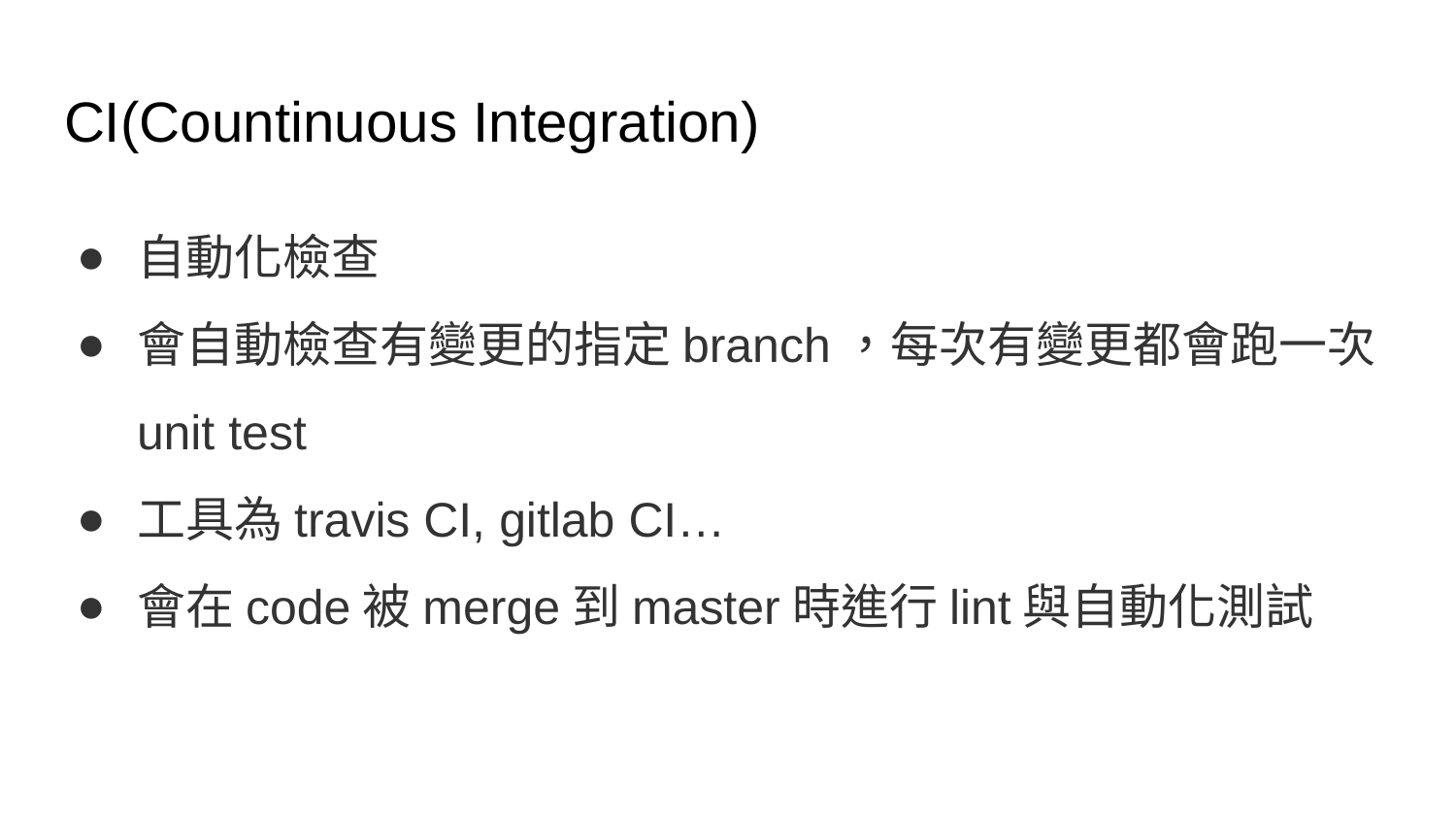

# CI(Countinuous Integration)
自動化檢查
會自動檢查有變更的指定branch，每次有變更都會跑一次unit test
工具為travis CI, gitlab CI…
會在code被merge到master時進行lint與自動化測試